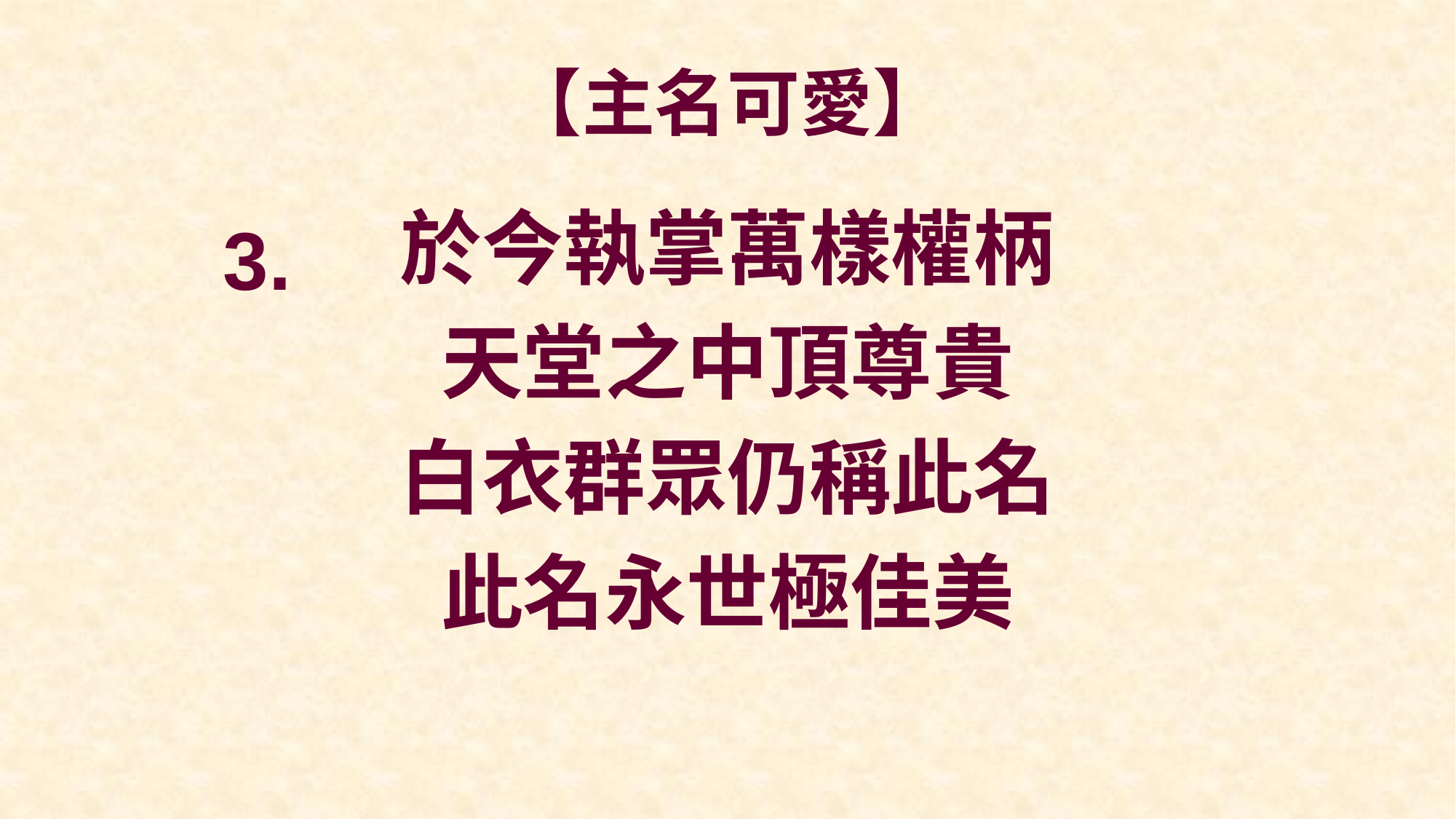

# 【主名可愛】
於今執掌萬樣權柄
天堂之中頂尊貴
白衣群眾仍稱此名
此名永世極佳美
3.